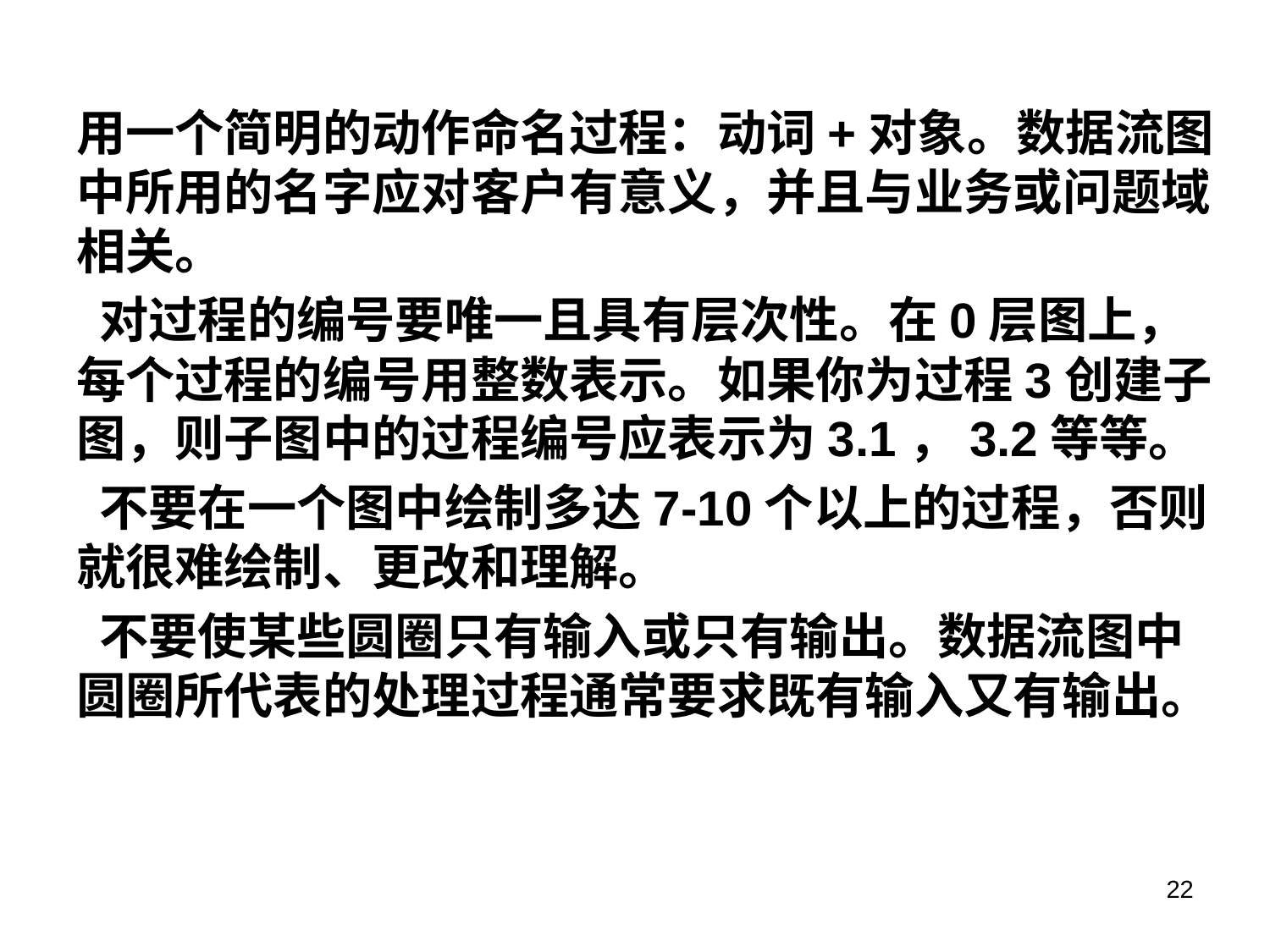

用一个简明的动作命名过程：动词+对象。数据流图中所用的名字应对客户有意义，并且与业务或问题域相关。
 对过程的编号要唯一且具有层次性。在0层图上，每个过程的编号用整数表示。如果你为过程3创建子图，则子图中的过程编号应表示为3.1，3.2等等。
 不要在一个图中绘制多达7-10个以上的过程，否则就很难绘制、更改和理解。
 不要使某些圆圈只有输入或只有输出。数据流图中圆圈所代表的处理过程通常要求既有输入又有输出。
22